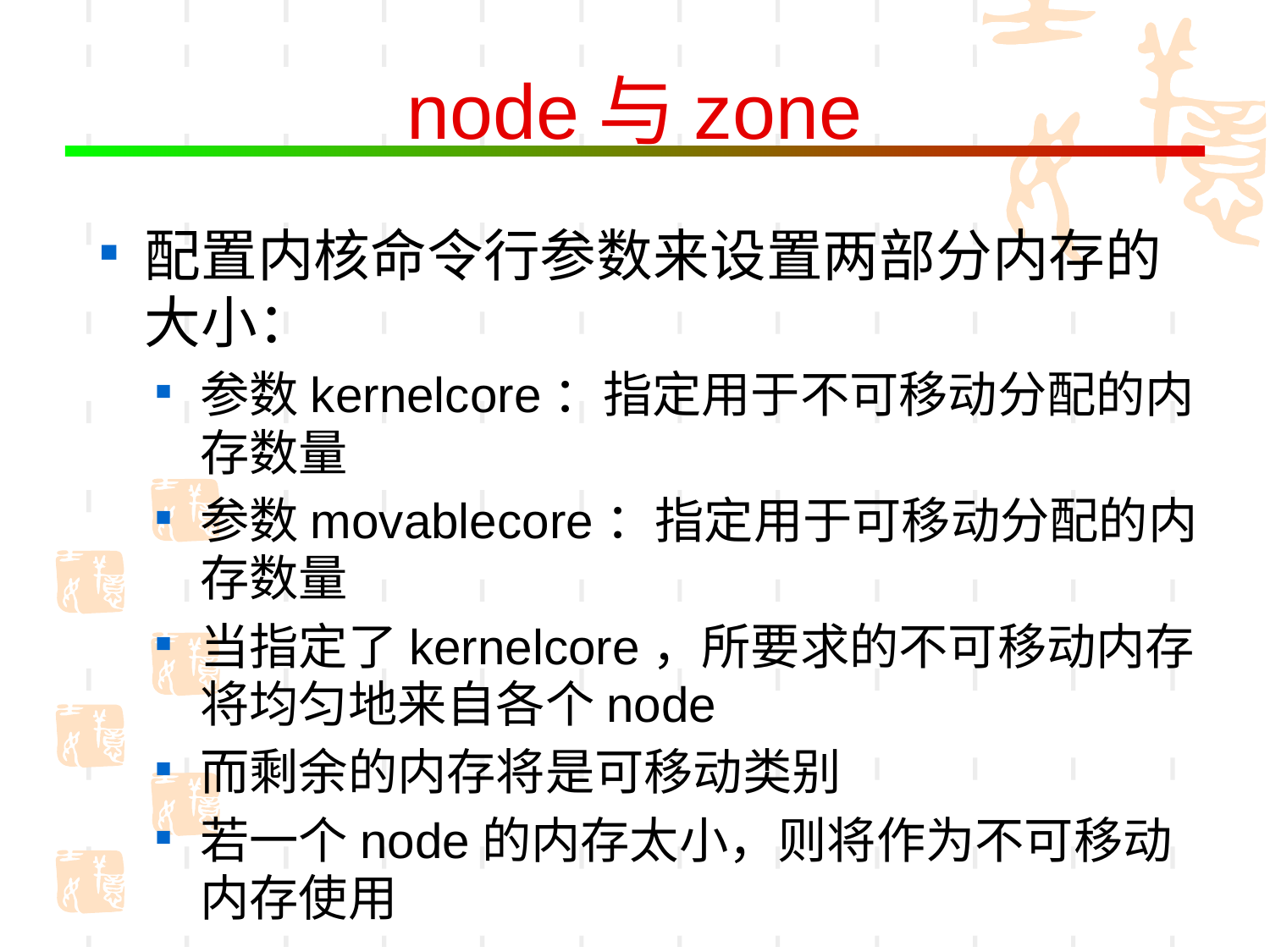

# node与zone
配置内核命令行参数来设置两部分内存的大小：
参数kernelcore：指定用于不可移动分配的内存数量
参数movablecore：指定用于可移动分配的内存数量
当指定了kernelcore，所要求的不可移动内存将均匀地来自各个node
而剩余的内存将是可移动类别
若一个node的内存太小，则将作为不可移动内存使用